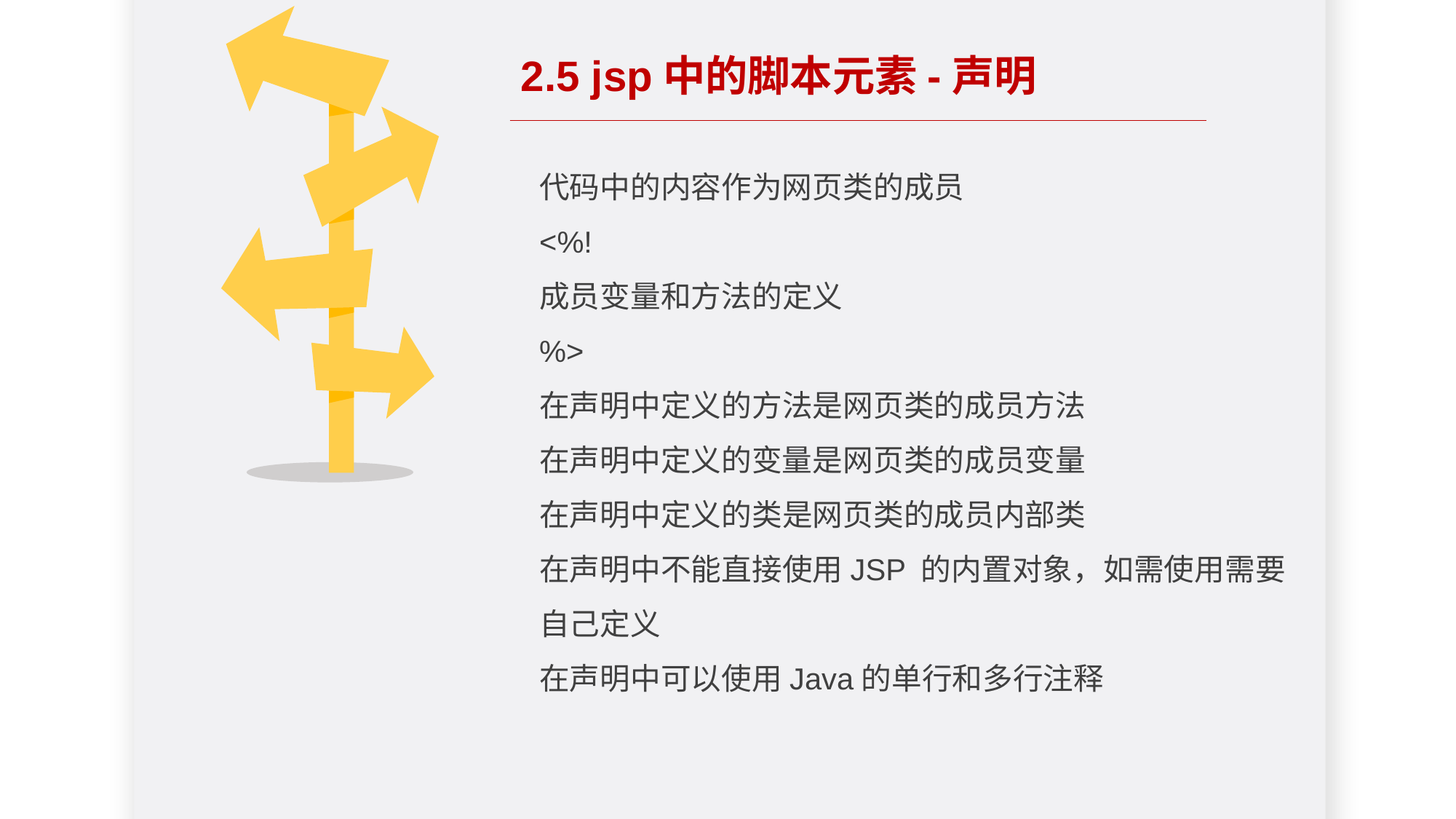

2.5 jsp中的脚本元素-声明
代码中的内容作为网页类的成员
<%!
成员变量和方法的定义
%>
在声明中定义的方法是网页类的成员方法
在声明中定义的变量是网页类的成员变量
在声明中定义的类是网页类的成员内部类
在声明中不能直接使用JSP 的内置对象，如需使用需要自己定义
在声明中可以使用Java的单行和多行注释